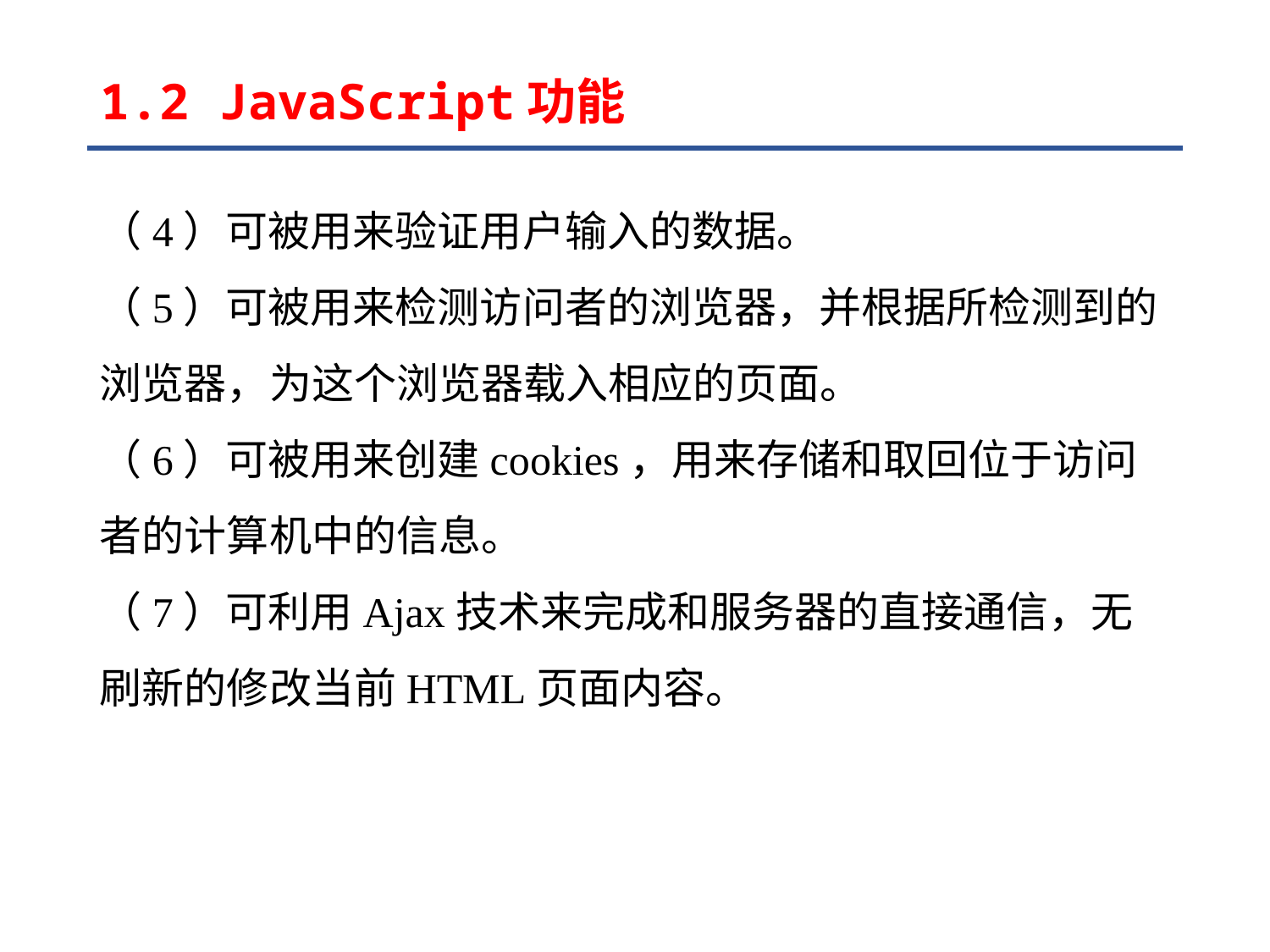

# 1.2 JavaScript功能
（4）可被用来验证用户输入的数据。
（5）可被用来检测访问者的浏览器，并根据所检测到的浏览器，为这个浏览器载入相应的页面。
（6）可被用来创建cookies，用来存储和取回位于访问者的计算机中的信息。
（7）可利用Ajax技术来完成和服务器的直接通信，无刷新的修改当前HTML页面内容。